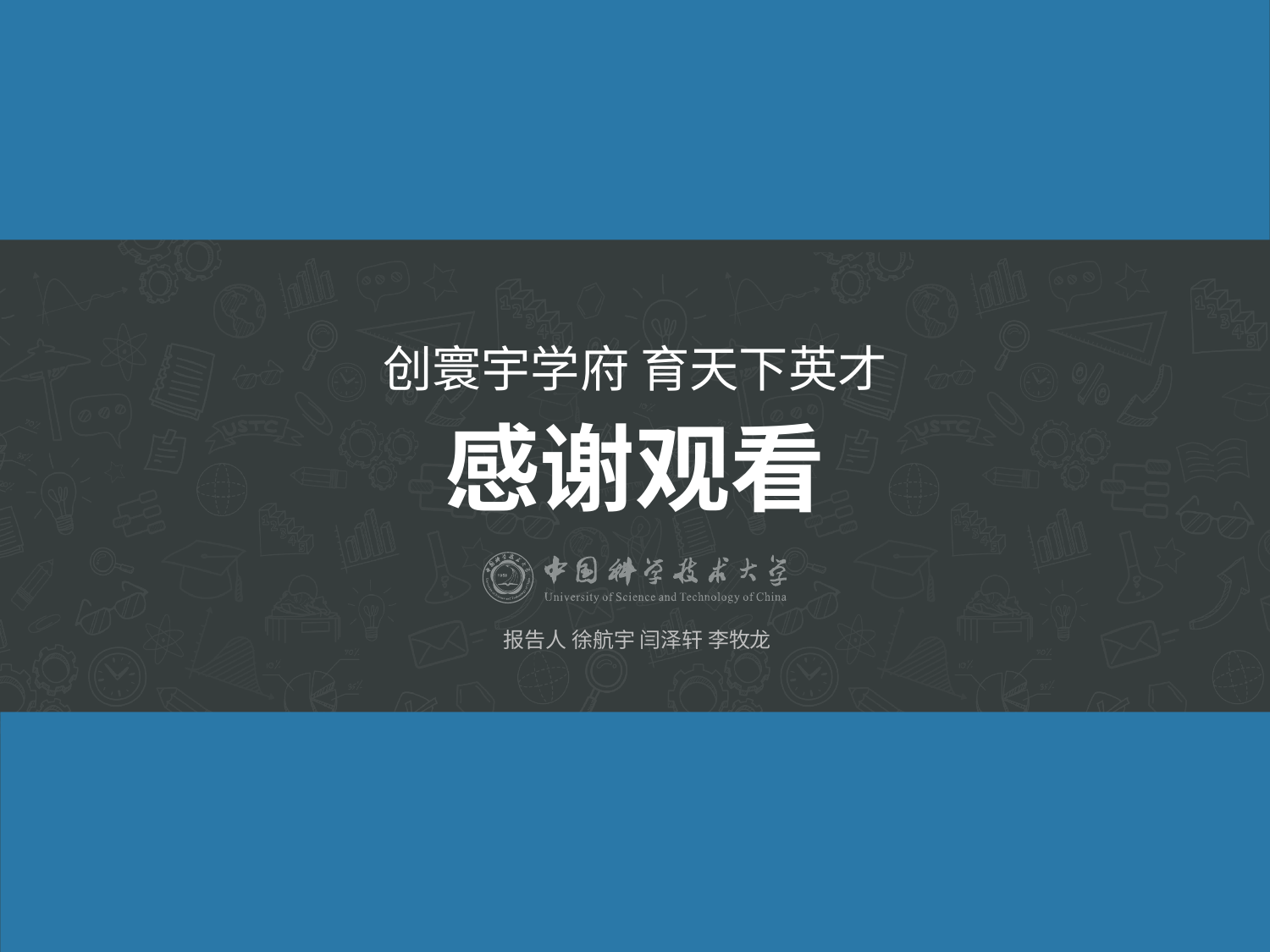

创寰宇学府 育天下英才
# 感谢观看
报告人 徐航宇 闫泽轩 李牧龙